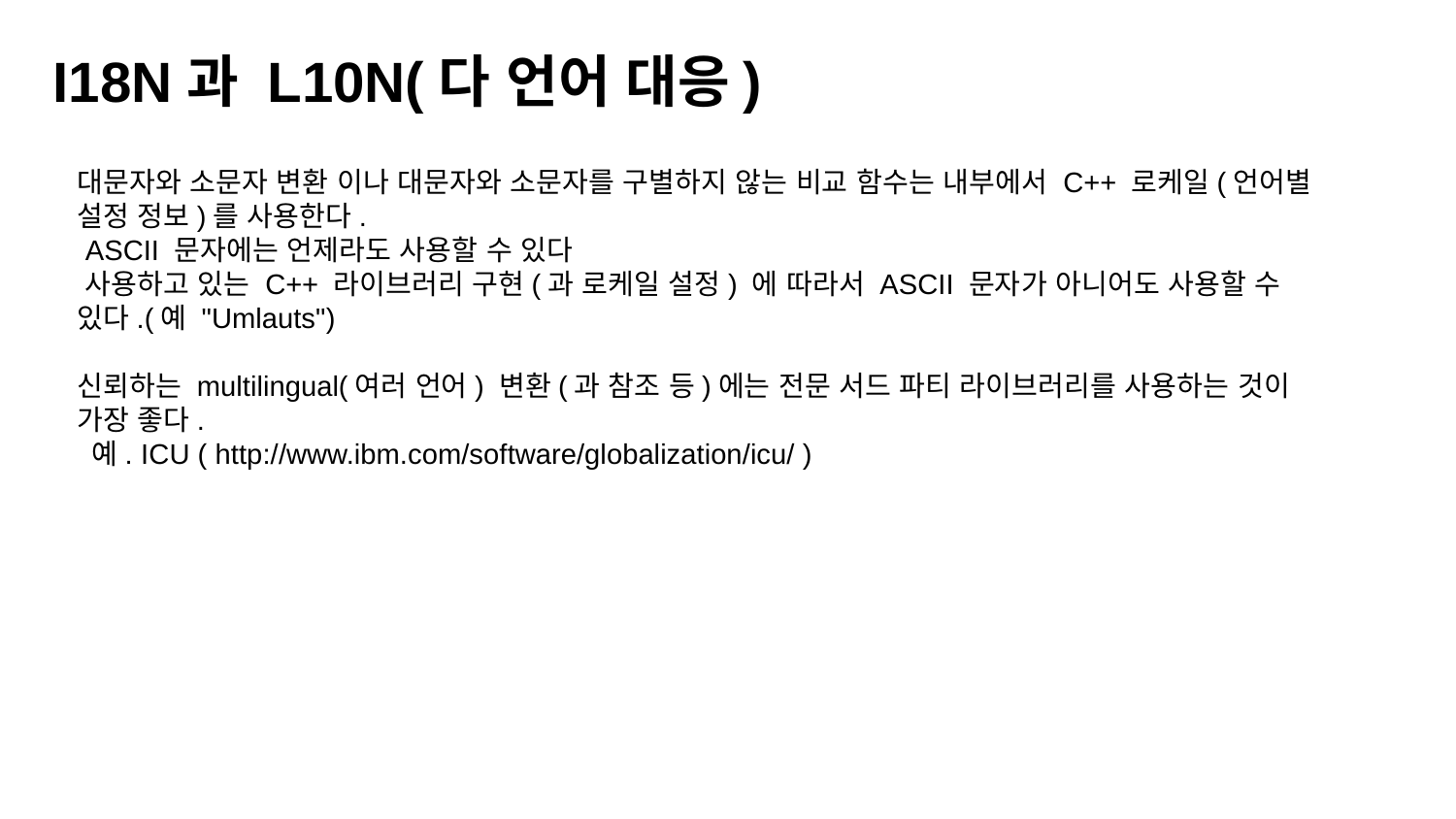

I18N과 L10N(다 언어 대응)
대문자와 소문자 변환 이나 대문자와 소문자를 구별하지 않는 비교 함수는 내부에서 C++ 로케일(언어별 설정 정보)를 사용한다.
 ASCII 문자에는 언제라도 사용할 수 있다
 사용하고 있는 C++ 라이브러리 구현(과 로케일 설정) 에 따라서 ASCII 문자가 아니어도 사용할 수 있다.(예 "Umlauts")
신뢰하는 multilingual(여러 언어) 변환(과 참조 등)에는 전문 서드 파티 라이브러리를 사용하는 것이 가장 좋다.
 예. ICU ( http://www.ibm.com/software/globalization/icu/ )